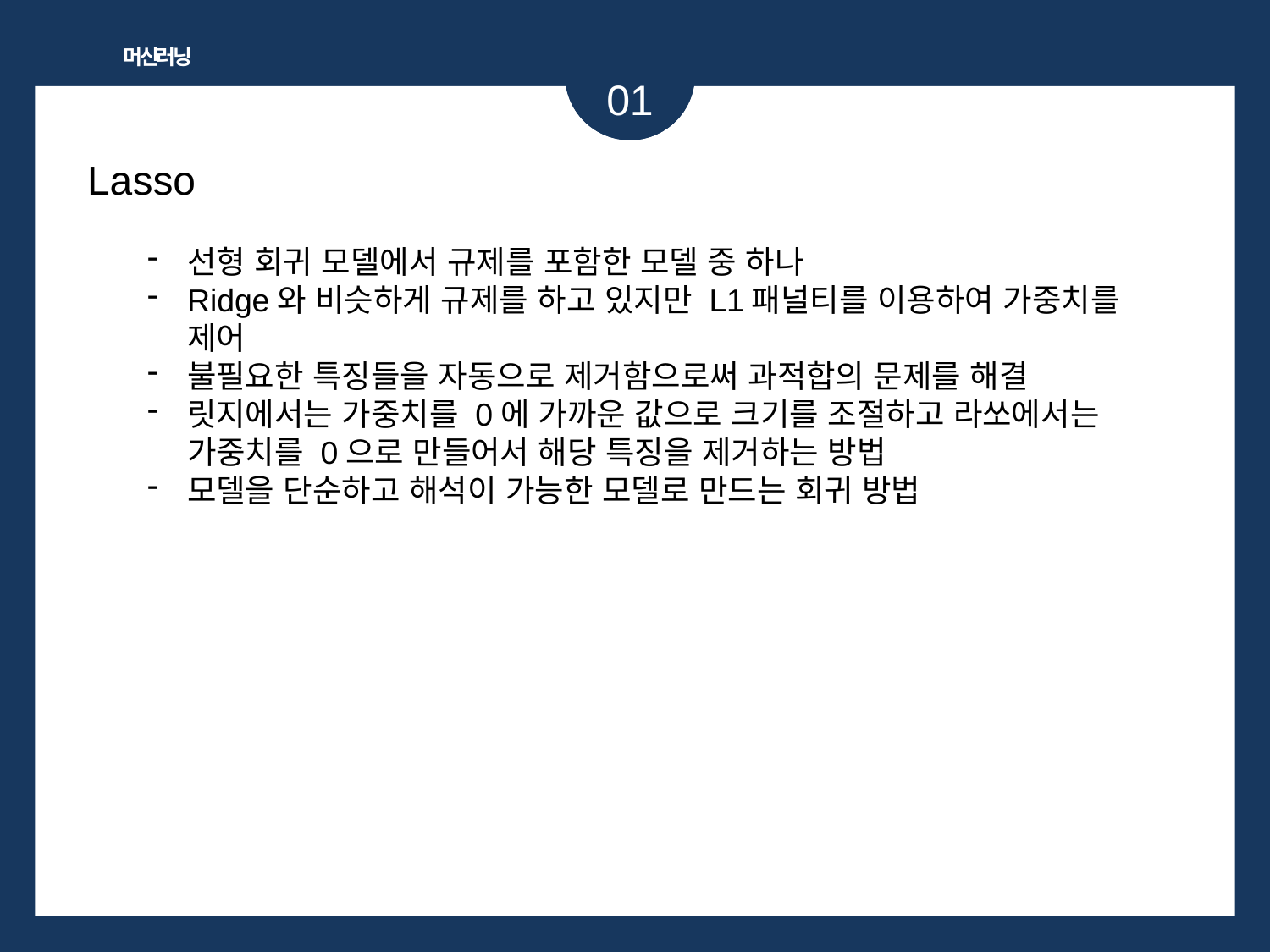

머신러닝
01
Lasso
선형 회귀 모델에서 규제를 포함한 모델 중 하나
Ridge와 비슷하게 규제를 하고 있지만 L1패널티를 이용하여 가중치를 제어
불필요한 특징들을 자동으로 제거함으로써 과적합의 문제를 해결
릿지에서는 가중치를 0에 가까운 값으로 크기를 조절하고 라쏘에서는 가중치를 0으로 만들어서 해당 특징을 제거하는 방법
모델을 단순하고 해석이 가능한 모델로 만드는 회귀 방법